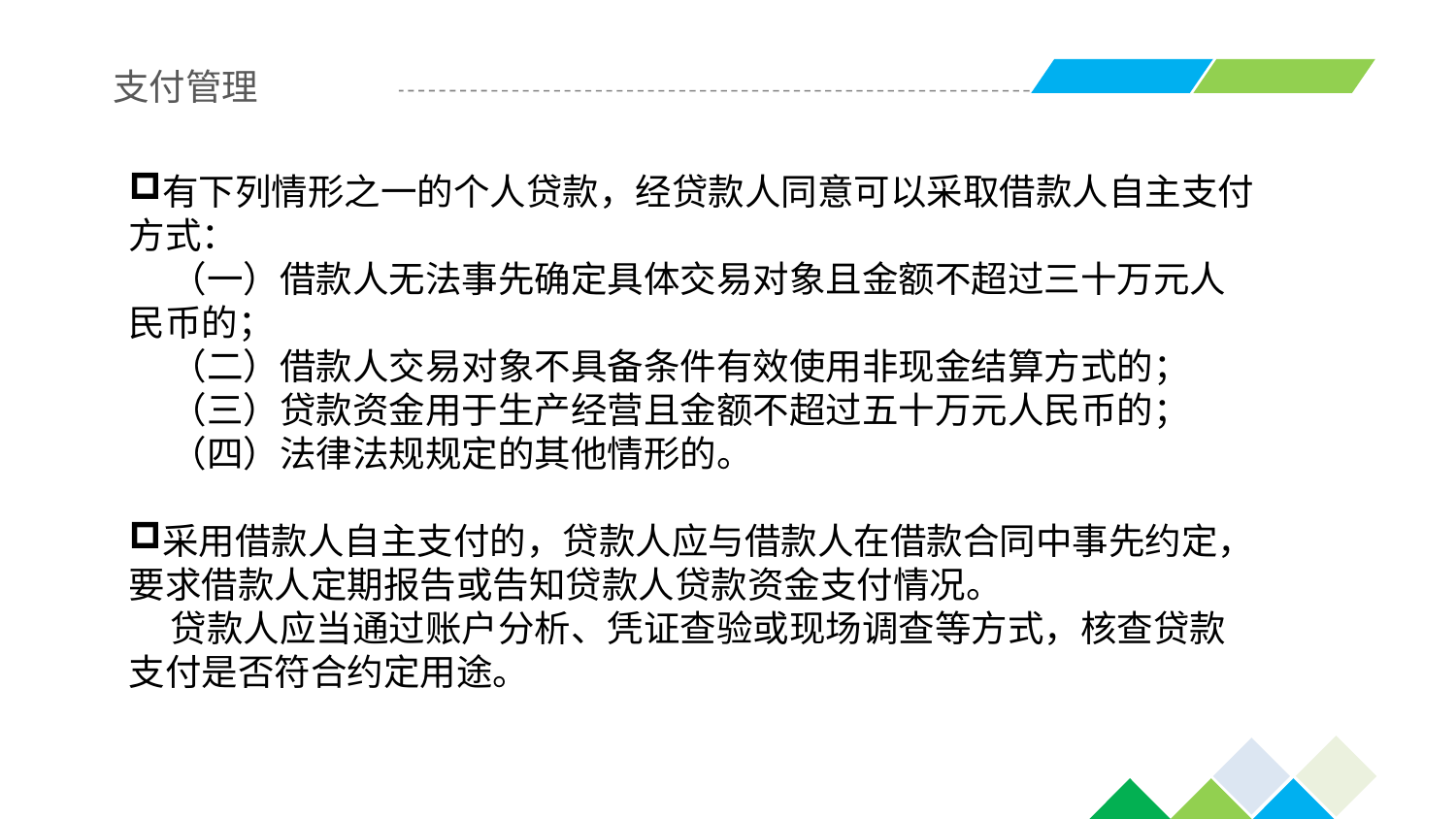

支付管理

有下列情形之一的个人贷款，经贷款人同意可以采取借款人自主支付方式：
    （一）借款人无法事先确定具体交易对象且金额不超过三十万元人民币的；
    （二）借款人交易对象不具备条件有效使用非现金结算方式的；
    （三）贷款资金用于生产经营且金额不超过五十万元人民币的；
    （四）法律法规规定的其他情形的。

采用借款人自主支付的，贷款人应与借款人在借款合同中事先约定，要求借款人定期报告或告知贷款人贷款资金支付情况。
    贷款人应当通过账户分析、凭证查验或现场调查等方式，核查贷款支付是否符合约定用途。